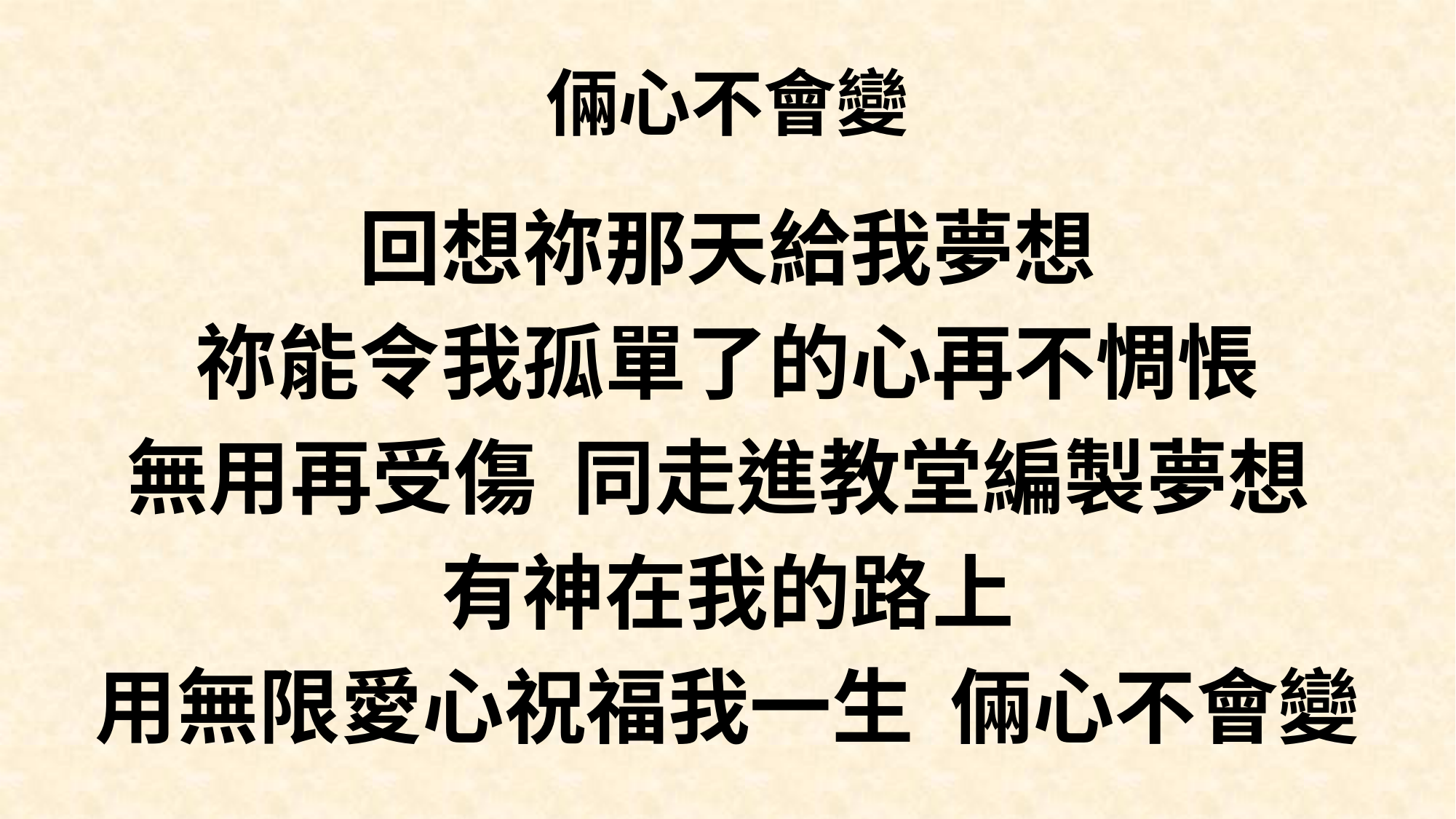

# 倆心不會變
回想祢那天給我夢想
祢能令我孤單了的心再不惆悵
無用再受傷  同走進教堂編製夢想
有神在我的路上
用無限愛心祝福我一生  倆心不會變